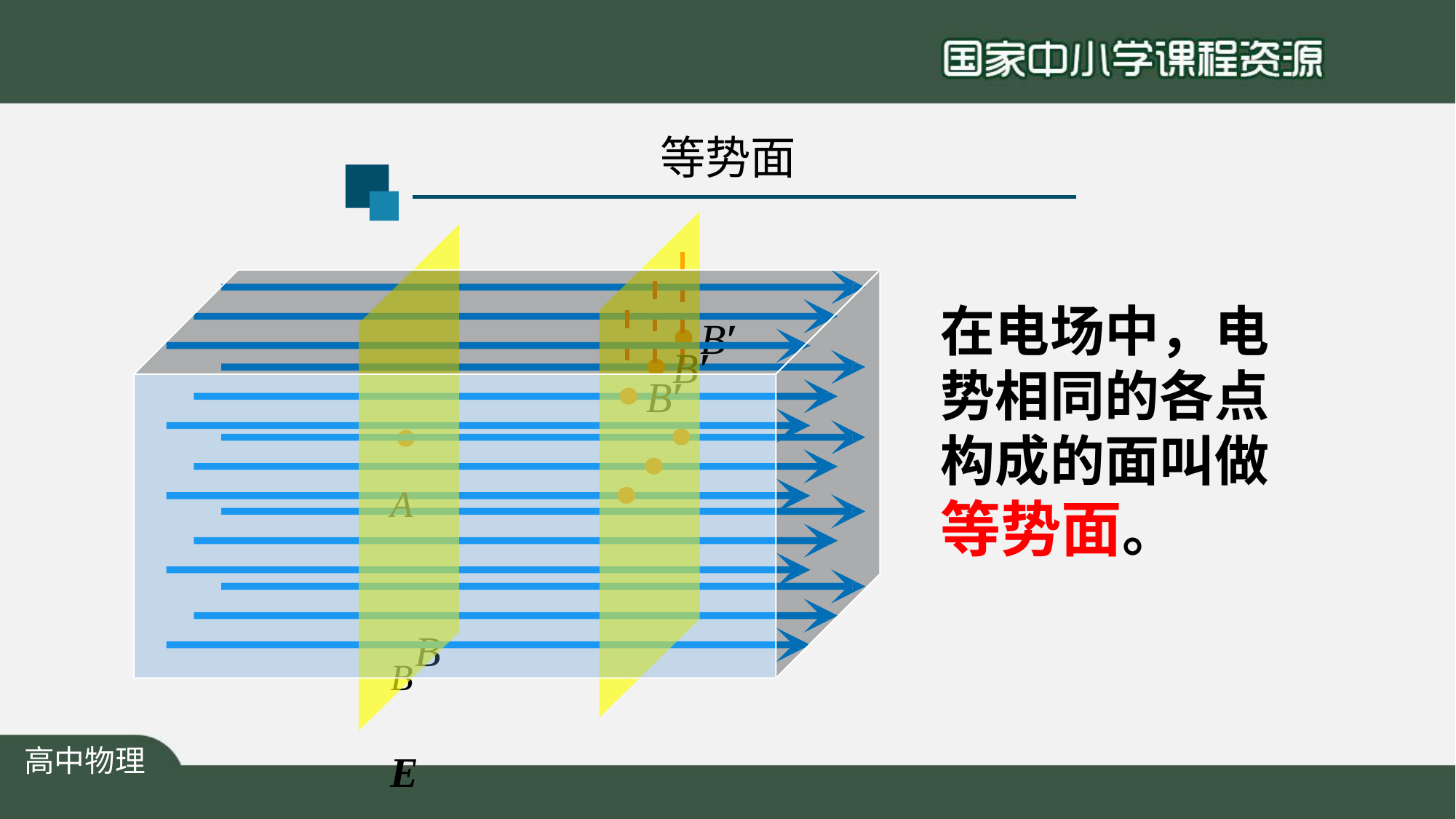

等势面

# 在电场中，电 势相同的各点 构成的面叫做 等势面。

B′

B′

B′
A	BB
E	B

高中物理